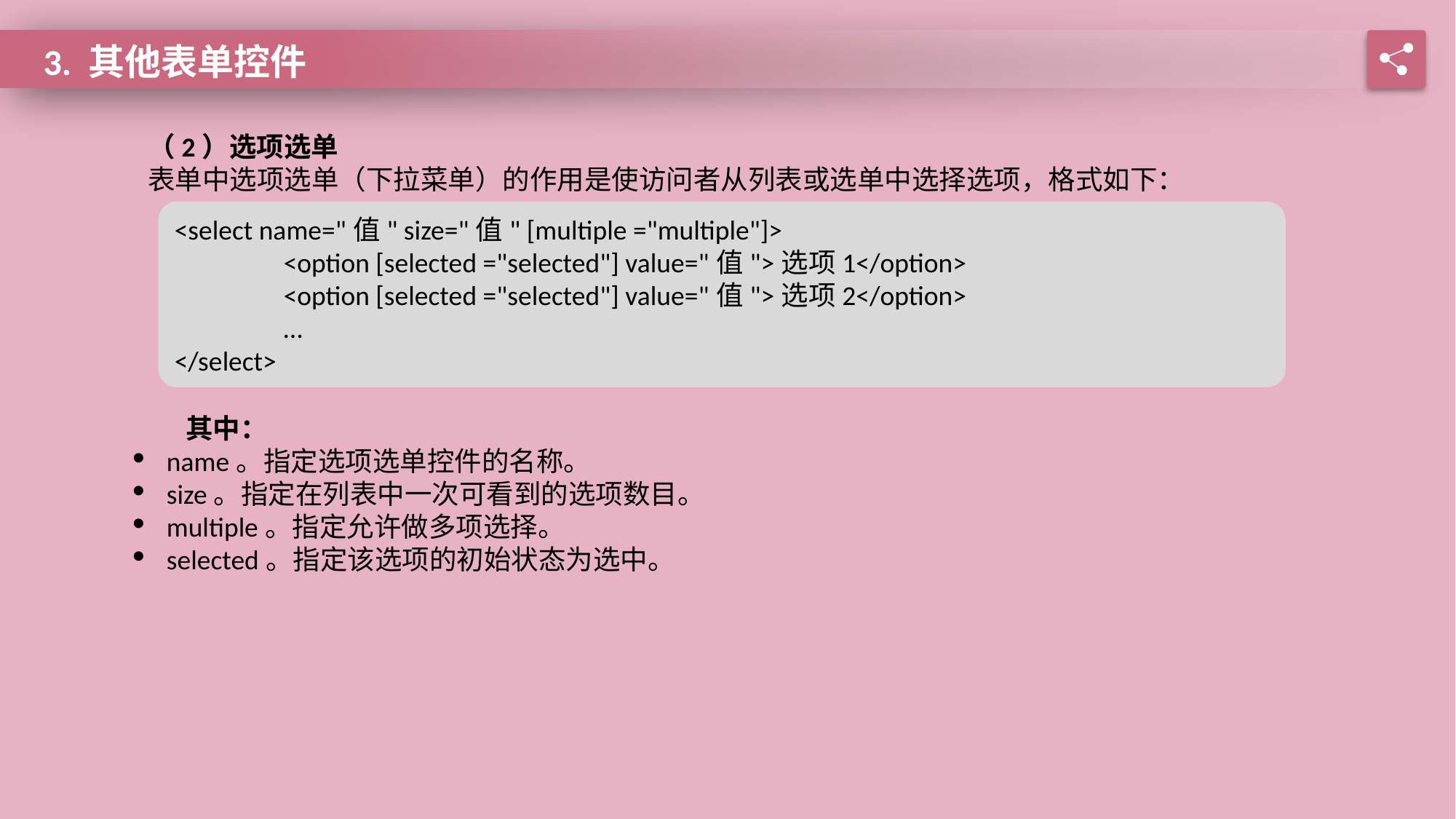

3. 其他表单控件
（2）选项选单
表单中选项选单（下拉菜单）的作用是使访问者从列表或选单中选择选项，格式如下：
<select name="值" size="值" [multiple ="multiple"]>
	<option [selected ="selected"] value="值">选项1</option>
	<option [selected ="selected"] value="值">选项2</option>
	…
</select>
其中：
name。指定选项选单控件的名称。
size。指定在列表中一次可看到的选项数目。
multiple。指定允许做多项选择。
selected。指定该选项的初始状态为选中。